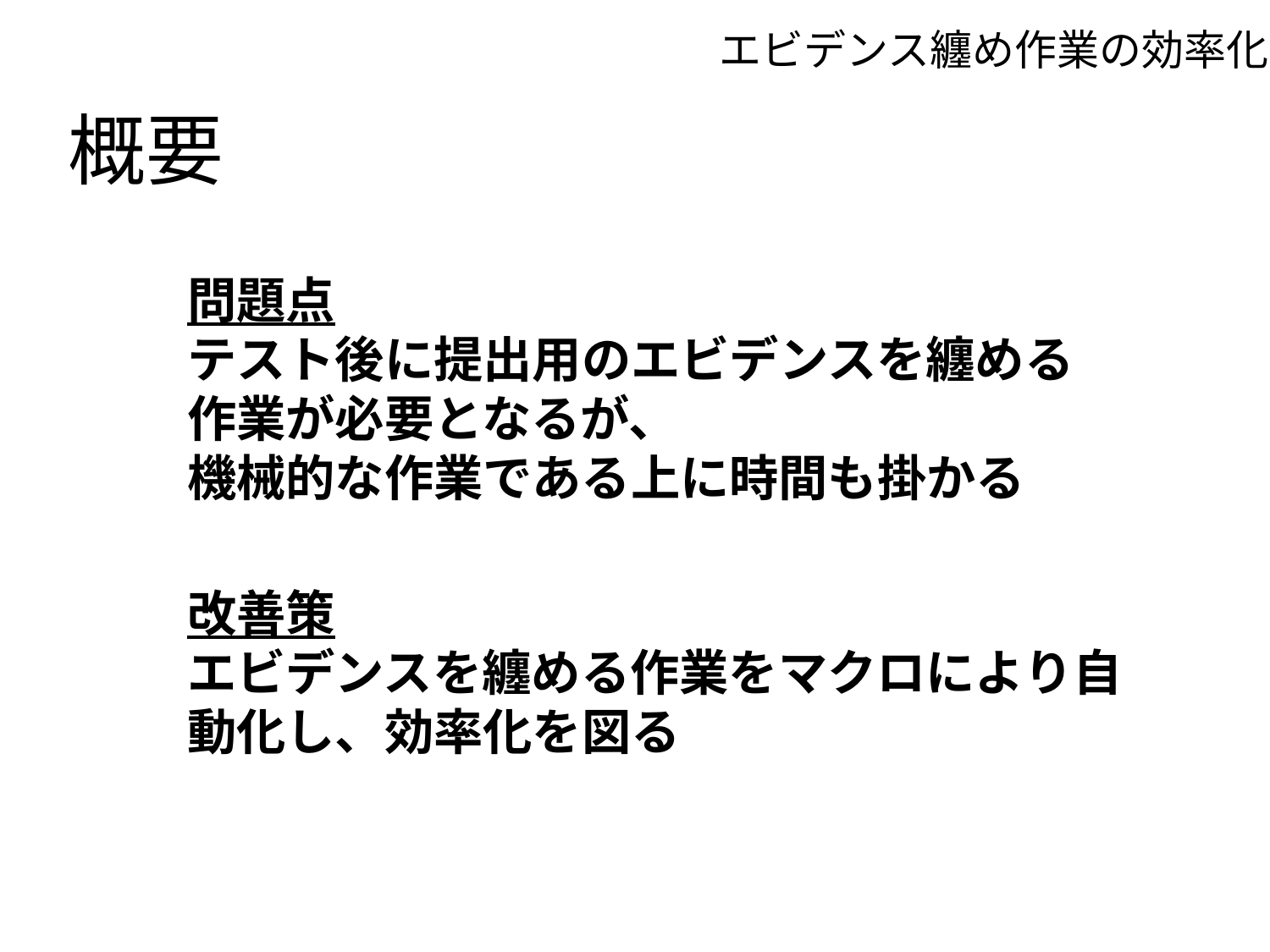

エビデンス纏め作業の効率化
概要
問題点
テスト後に提出用のエビデンスを纏める作業が必要となるが、
機械的な作業である上に時間も掛かる
改善策
エビデンスを纏める作業をマクロにより自動化し、効率化を図る